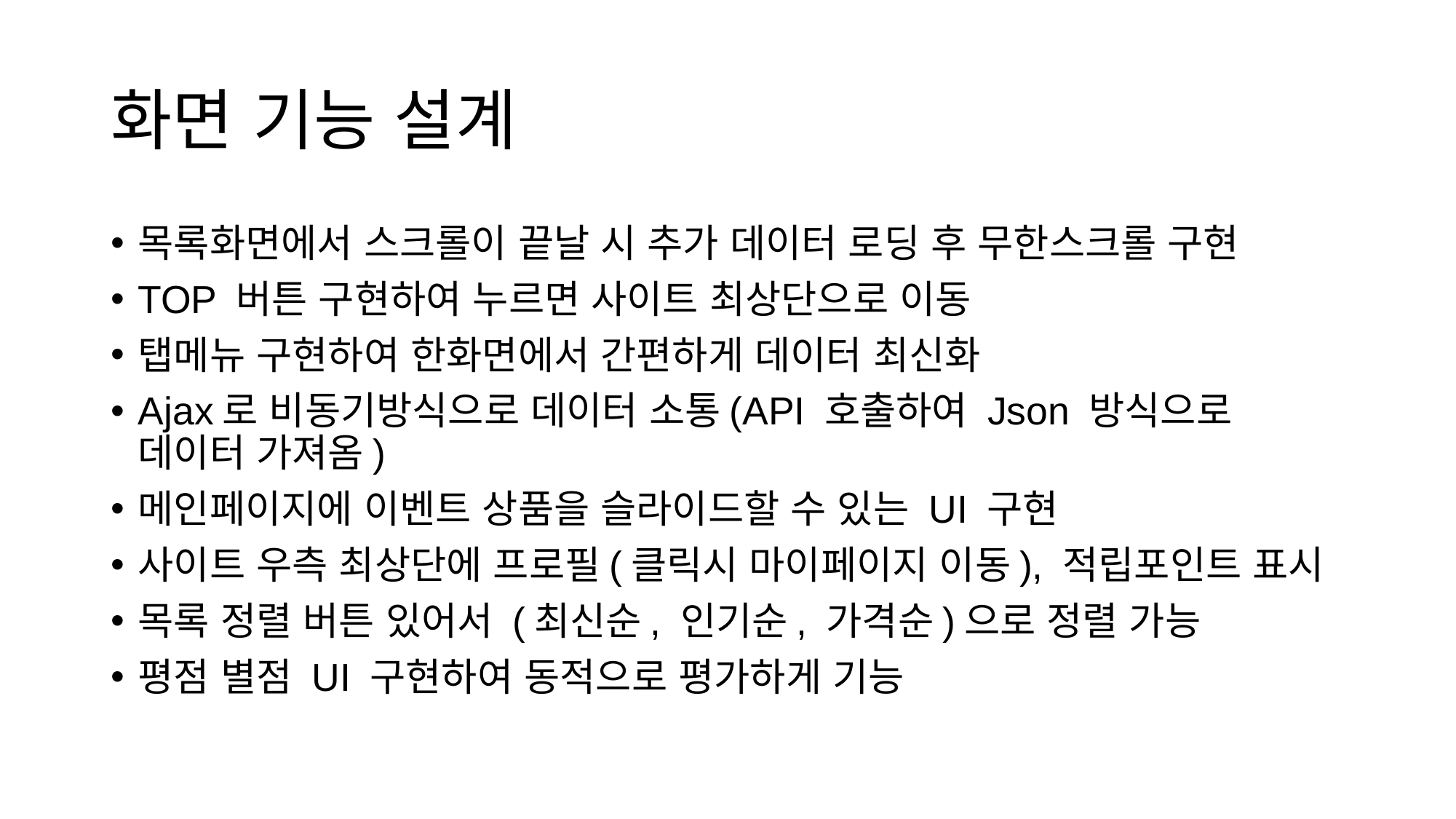

# 화면 기능 설계
목록화면에서 스크롤이 끝날 시 추가 데이터 로딩 후 무한스크롤 구현
TOP 버튼 구현하여 누르면 사이트 최상단으로 이동
탭메뉴 구현하여 한화면에서 간편하게 데이터 최신화
Ajax로 비동기방식으로 데이터 소통(API 호출하여 Json 방식으로 데이터 가져옴)
메인페이지에 이벤트 상품을 슬라이드할 수 있는 UI 구현
사이트 우측 최상단에 프로필(클릭시 마이페이지 이동), 적립포인트 표시
목록 정렬 버튼 있어서 (최신순, 인기순, 가격순)으로 정렬 가능
평점 별점 UI 구현하여 동적으로 평가하게 기능